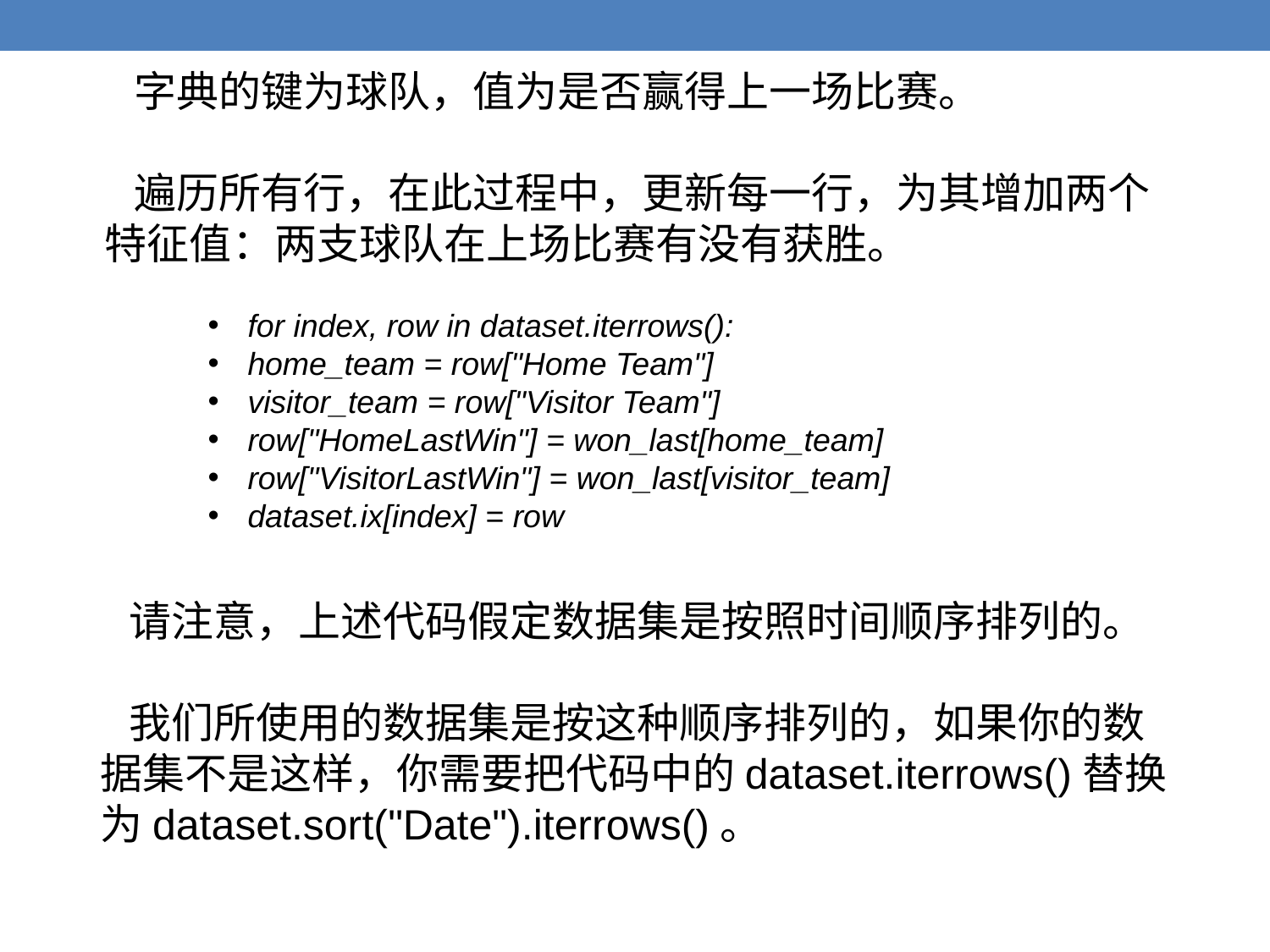

字典的键为球队，值为是否赢得上一场比赛。

  遍历所有行，在此过程中，更新每一行，为其增加两个特征值：两支球队在上场比赛有没有获胜。
for index, row in dataset.iterrows():
home_team = row["Home Team"]
visitor_team = row["Visitor Team"]
row["HomeLastWin"] = won_last[home_team]
row["VisitorLastWin"] = won_last[visitor_team]
dataset.ix[index] = row
  请注意，上述代码假定数据集是按照时间顺序排列的。

  我们所使用的数据集是按这种顺序排列的，如果你的数据集不是这样，你需要把代码中的dataset.iterrows()替换为dataset.sort("Date").iterrows()。